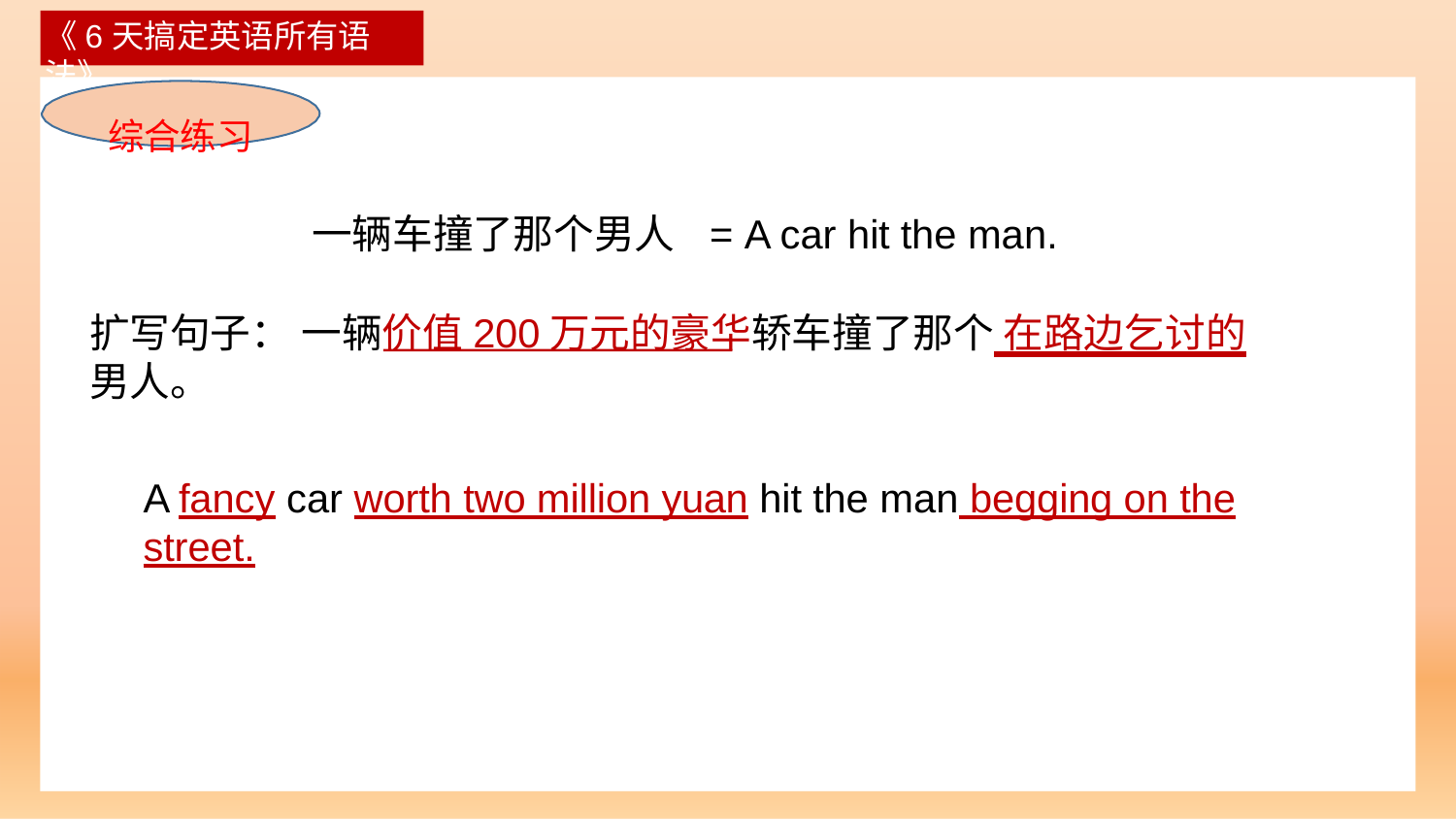

《6天搞定英语所有语法》

综合练习

一辆车撞了那个男人	= A car hit the man.

扩写句子： 一辆价值200万元的豪华轿车撞了那个 在路边乞讨的男人。

A fancy car worth two million yuan hit the man begging on the street.